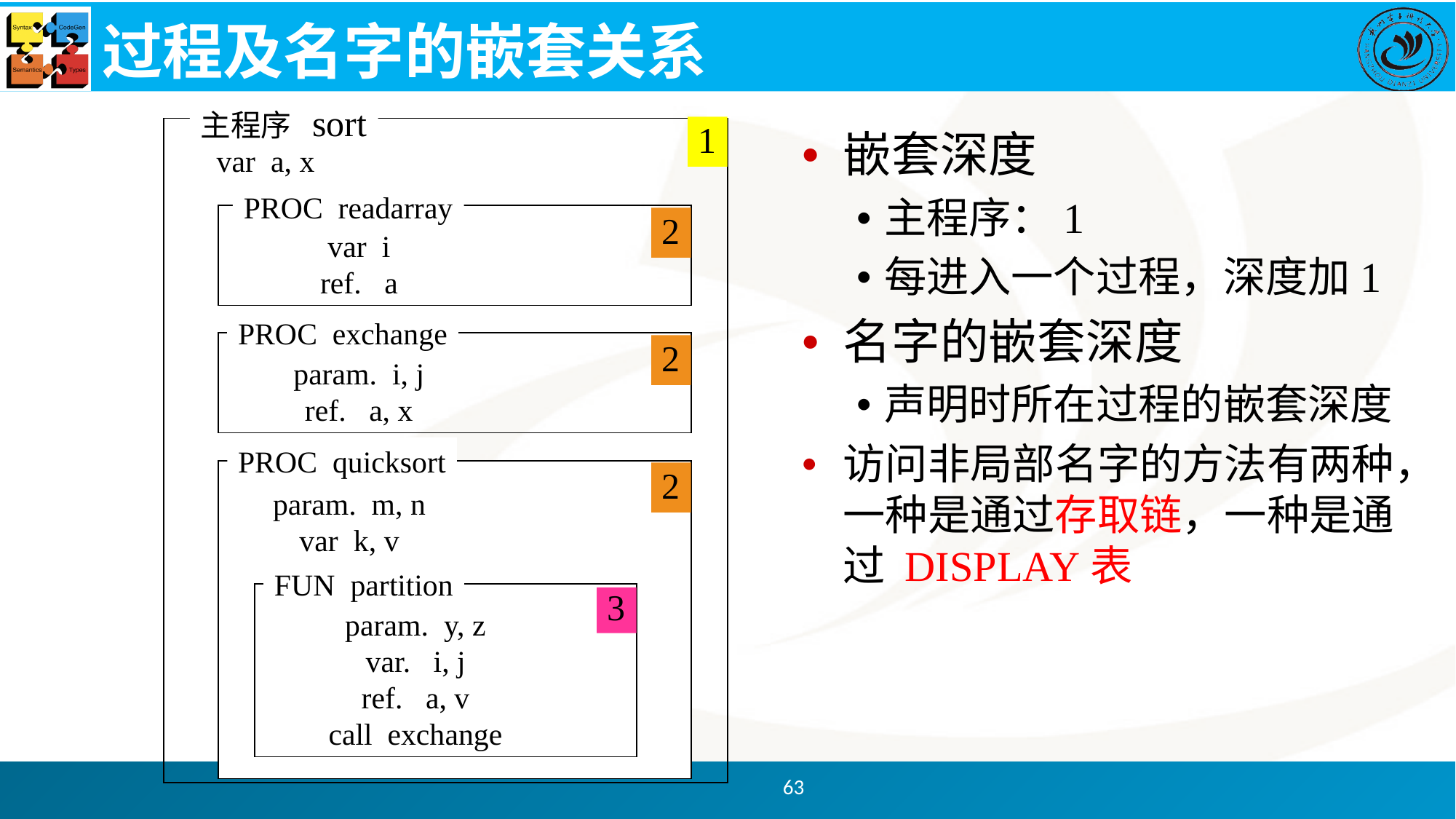

# 过程及名字的嵌套关系
主程序  sort

var  a, x
1
嵌套深度
主程序：1
每进入一个过程，深度加1
名字的嵌套深度
声明时所在过程的嵌套深度
访问非局部名字的方法有两种，一种是通过存取链，一种是通过 DISPLAY表

PROC  readarray

var  i
ref.   a
2
PROC  exchange

param.  i, j
ref.   a, x
2
PROC  quicksort

param.  m, n
var  k, v
2
FUN  partition

param.  y, z
var.   i, j
ref.   a, v
call  exchange
3
63